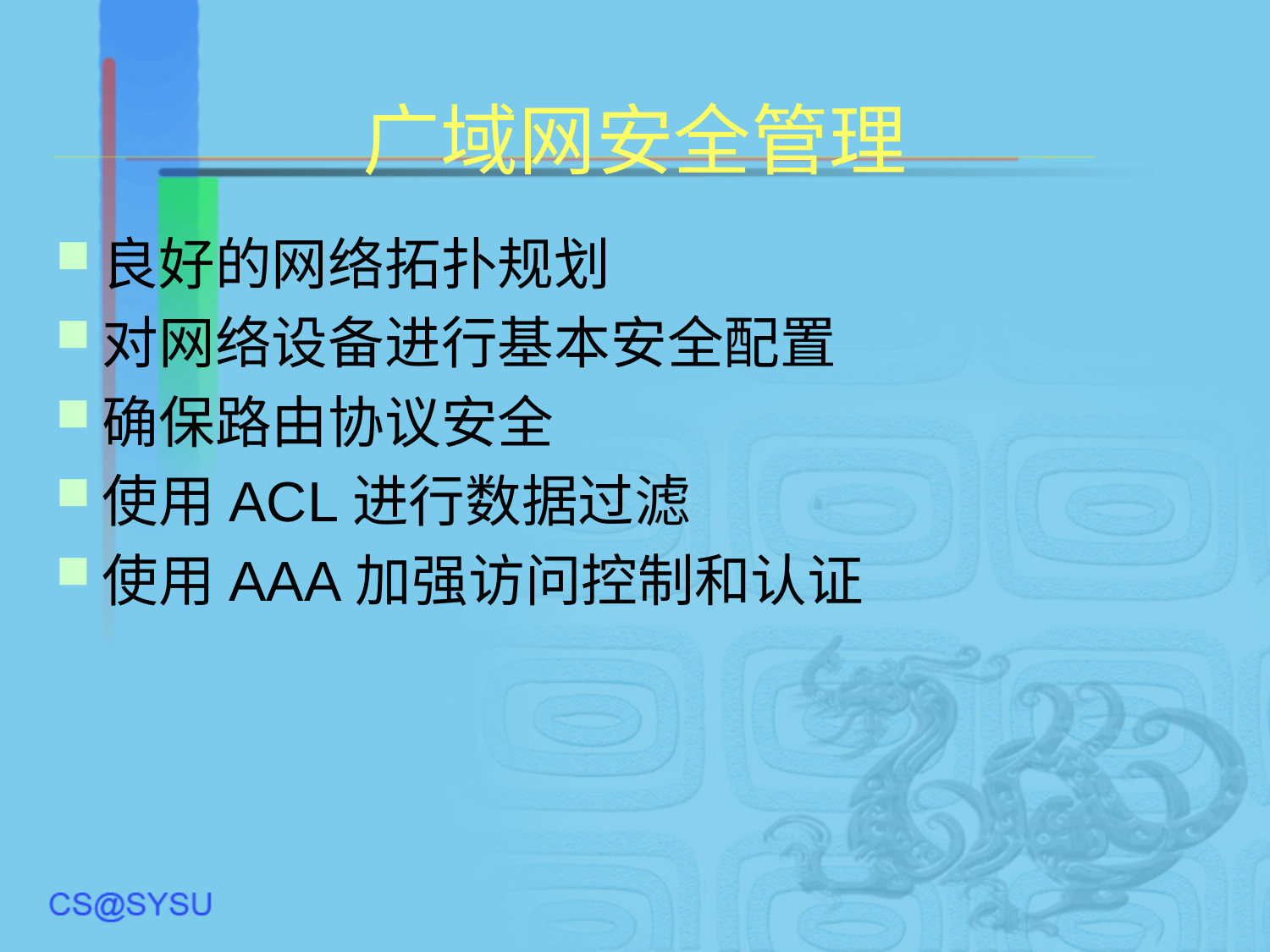

# 广域网安全管理
良好的网络拓扑规划
对网络设备进行基本安全配置
确保路由协议安全
使用ACL进行数据过滤
使用AAA加强访问控制和认证